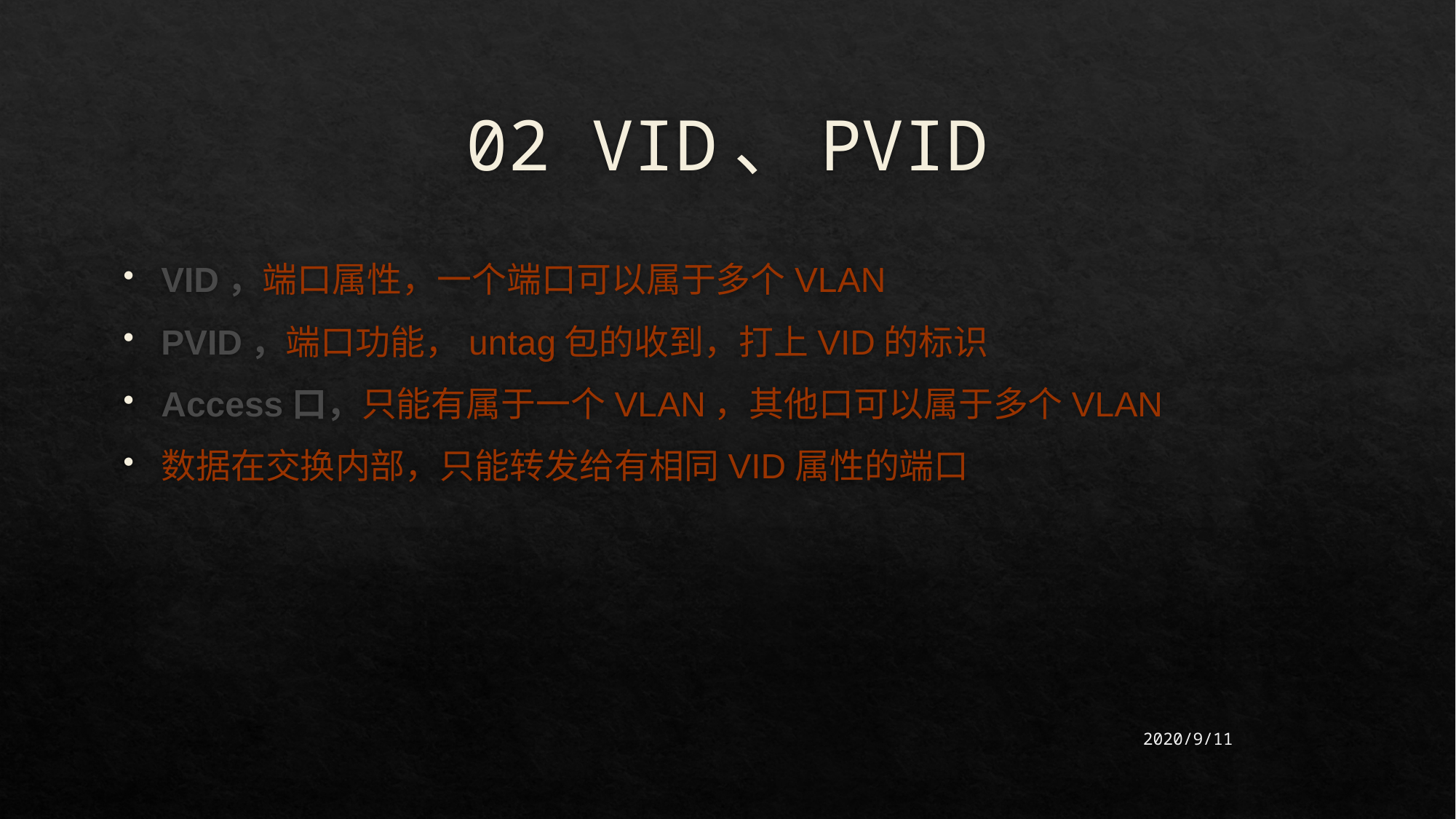

# 02 VID、PVID
VID，端口属性，一个端口可以属于多个VLAN
PVID，端口功能，untag包的收到，打上VID的标识
Access口，只能有属于一个VLAN，其他口可以属于多个VLAN
数据在交换内部，只能转发给有相同VID属性的端口

2020/9/11